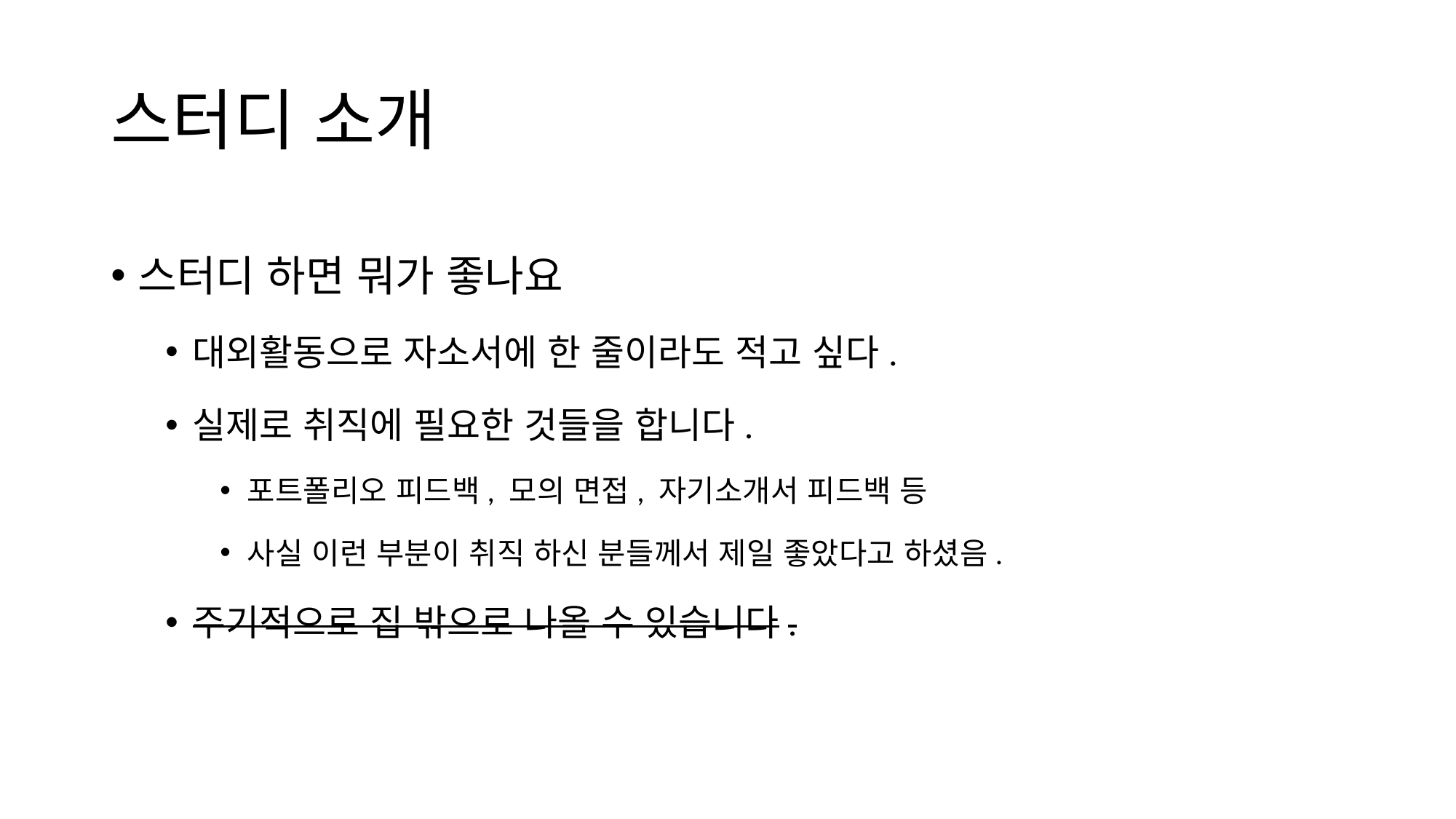

# 스터디 소개
스터디 하면 뭐가 좋나요
대외활동으로 자소서에 한 줄이라도 적고 싶다.
실제로 취직에 필요한 것들을 합니다.
포트폴리오 피드백, 모의 면접, 자기소개서 피드백 등
사실 이런 부분이 취직 하신 분들께서 제일 좋았다고 하셨음.
주기적으로 집 밖으로 나올 수 있습니다.